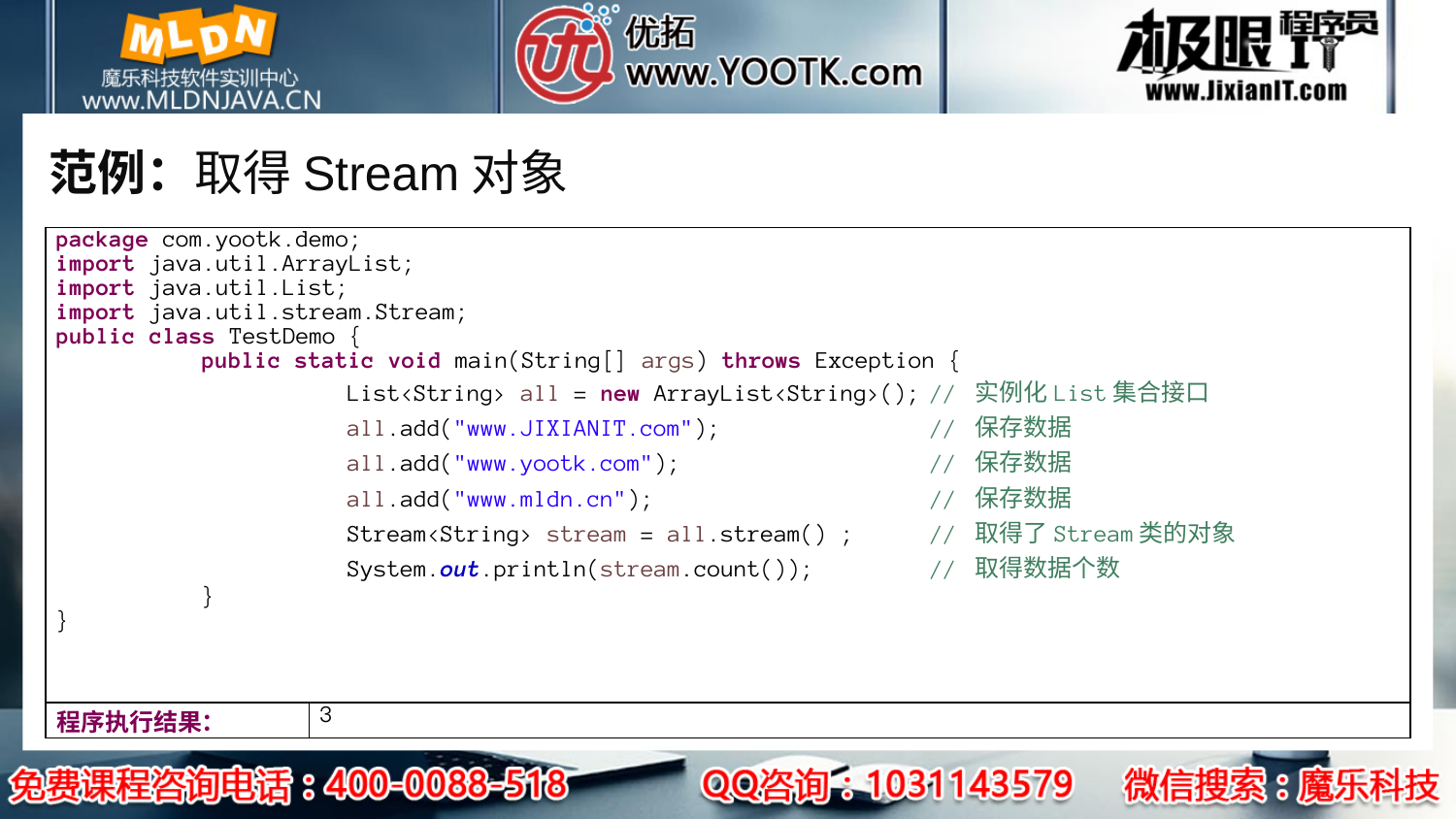

# 范例：取得Stream对象
| package com.yootk.demo; import java.util.ArrayList; import java.util.List; import java.util.stream.Stream; public class TestDemo { public static void main(String[] args) throws Exception { List<String> all = new ArrayList<String>(); // 实例化List集合接口 all.add("www.JIXIANIT.com"); // 保存数据 all.add("www.yootk.com"); // 保存数据 all.add("www.mldn.cn"); // 保存数据 Stream<String> stream = all.stream() ; // 取得了Stream类的对象 System.out.println(stream.count()); // 取得数据个数 } } |  |
| --- | --- |
| 程序执行结果： | 3 |